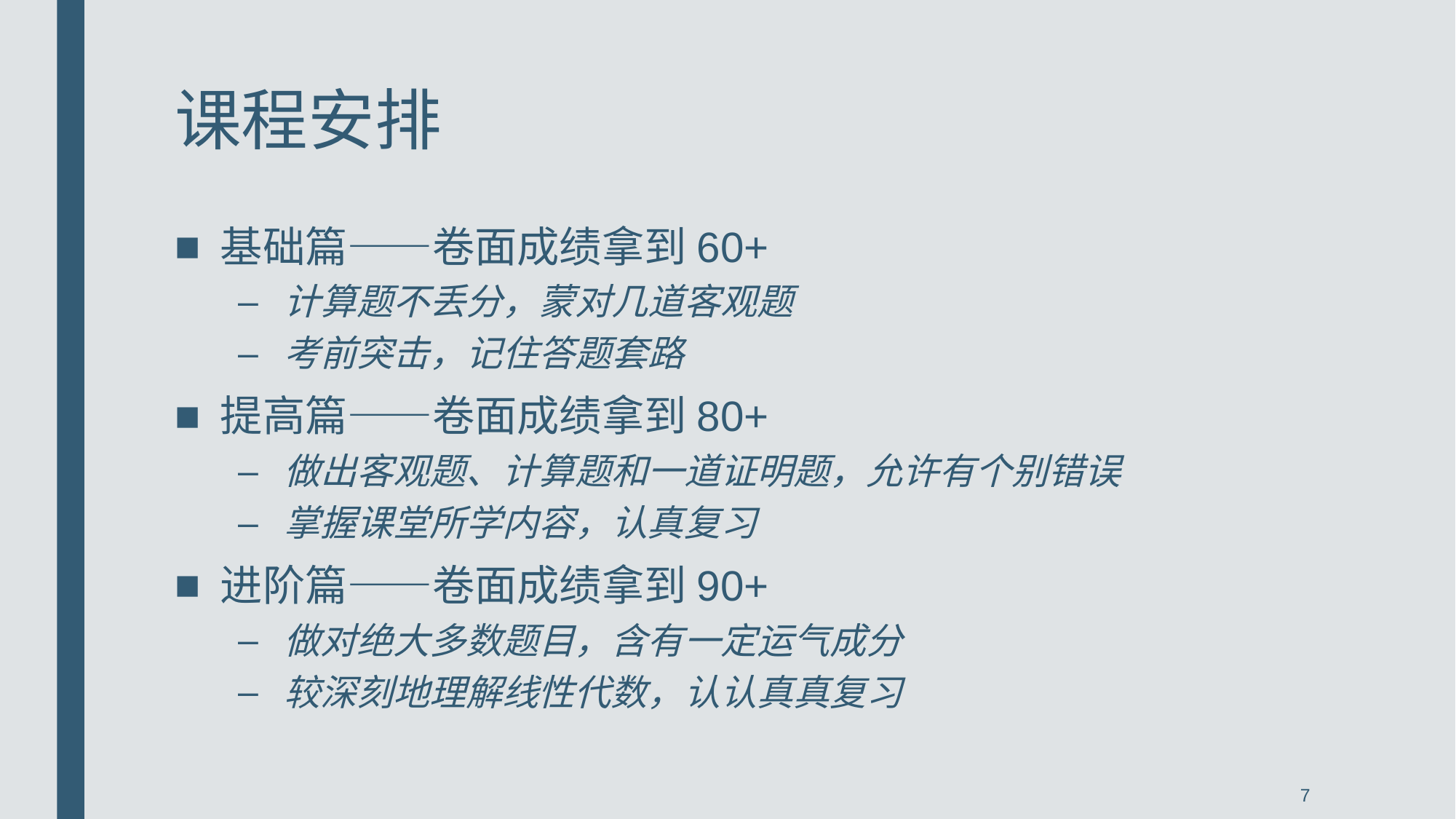

# 课程安排
基础篇——卷面成绩拿到60+
计算题不丢分，蒙对几道客观题
考前突击，记住答题套路
提高篇——卷面成绩拿到80+
做出客观题、计算题和一道证明题，允许有个别错误
掌握课堂所学内容，认真复习
进阶篇——卷面成绩拿到90+
做对绝大多数题目，含有一定运气成分
较深刻地理解线性代数，认认真真复习
7